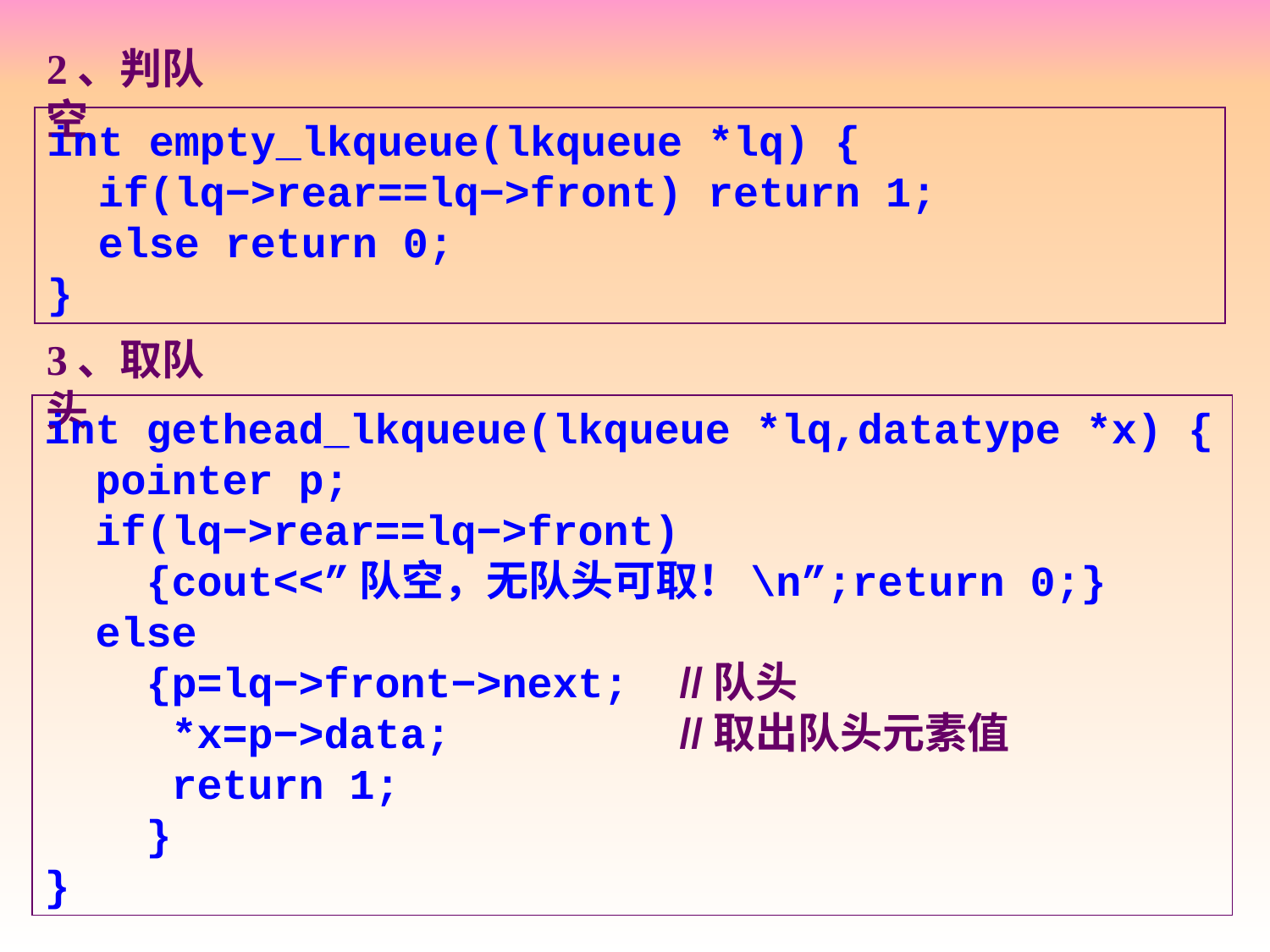

2、判队空
int empty_lkqueue(lkqueue *lq) {
  if(lq−>rear==lq−>front) return 1;
  else return 0;
}
3、取队头
int gethead_lkqueue(lkqueue *lq,datatype *x) {
  pointer p;
  if(lq−>rear==lq−>front)
    {cout<<”队空，无队头可取！\n”;return 0;}
  else
    {p=lq−>front−>next;	//队头
     *x=p−>data;		//取出队头元素值
     return 1;
    }
}